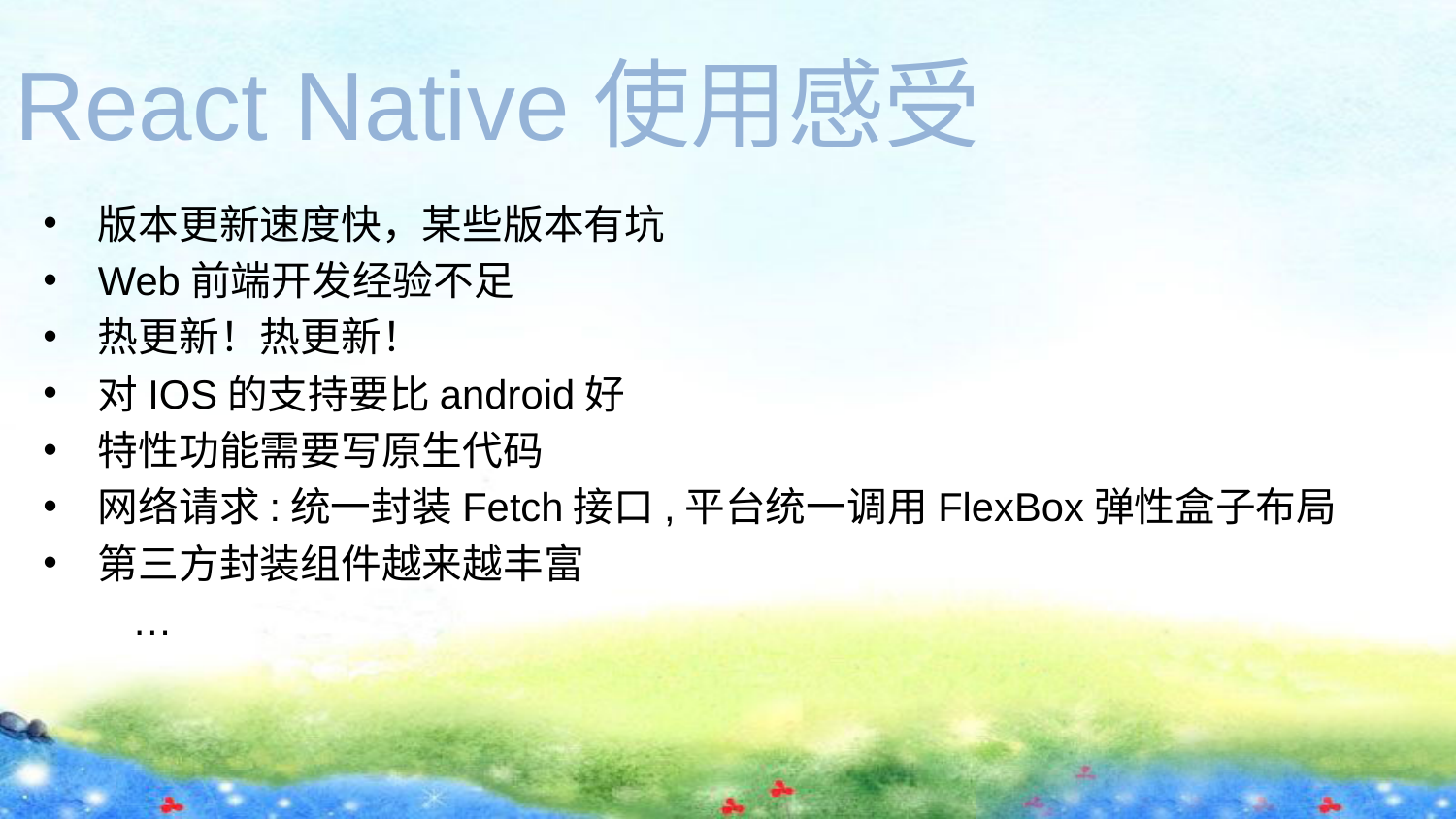

# React Native使用感受
版本更新速度快，某些版本有坑
Web前端开发经验不足
热更新！热更新！
对IOS的支持要比android好
特性功能需要写原生代码
网络请求:统一封装Fetch接口,平台统一调用FlexBox弹性盒子布局
第三方封装组件越来越丰富
        …